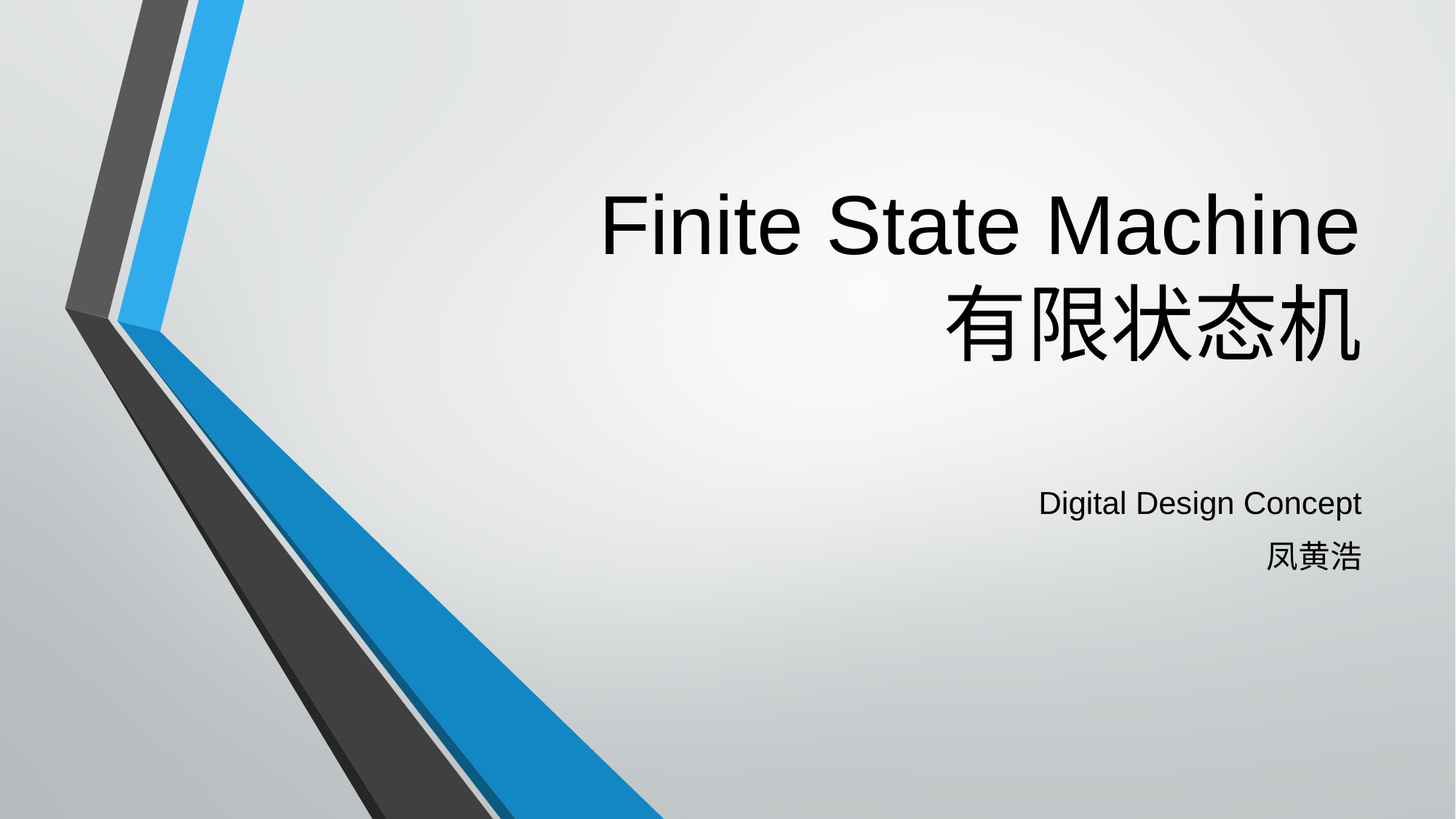

# Finite State Machine 有限状态机
Digital Design Concept
凤黄浩